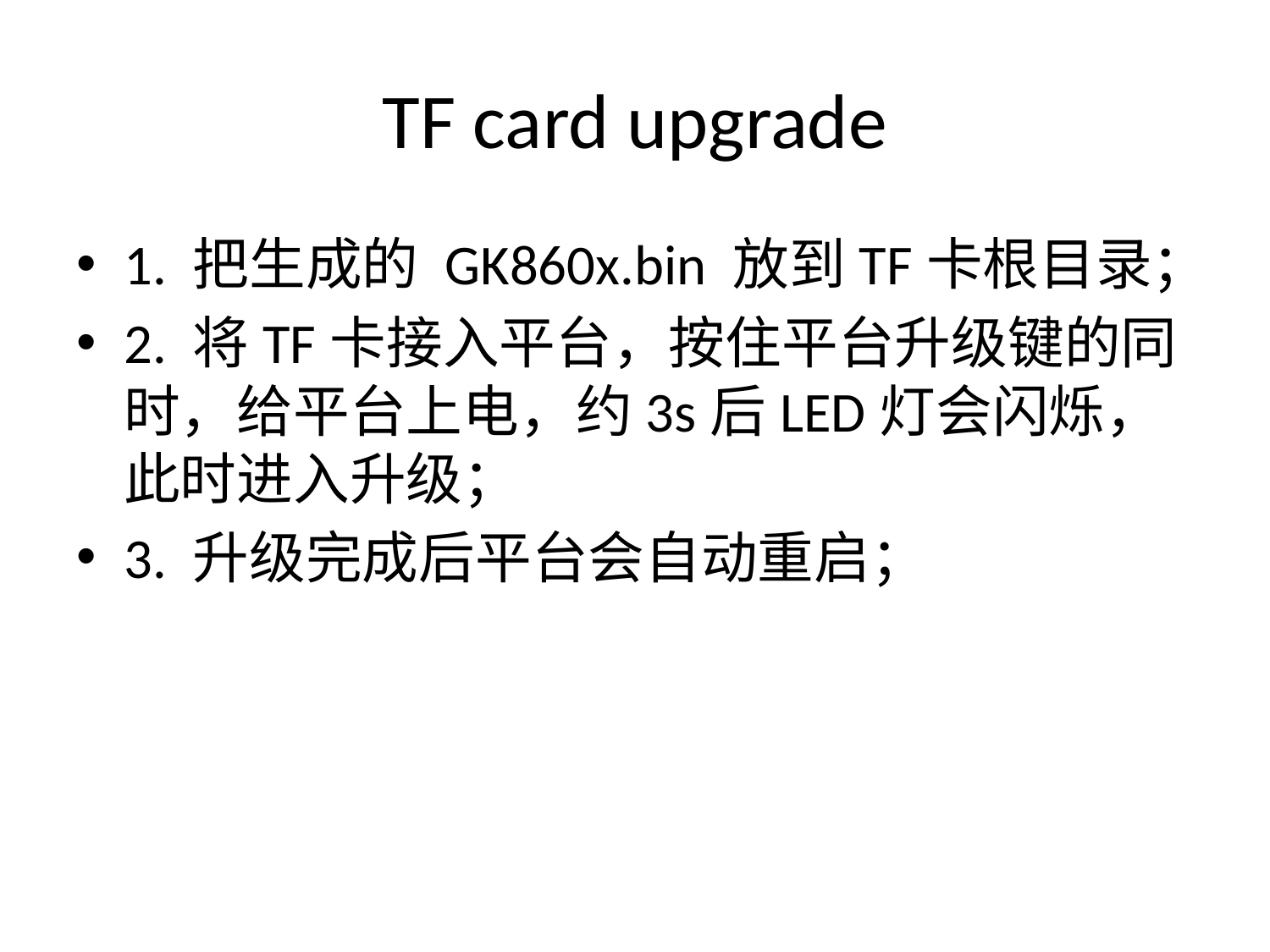

# TF card upgrade
1. 把生成的 GK860x.bin 放到TF卡根目录；
2. 将TF卡接入平台，按住平台升级键的同时，给平台上电，约3s后LED灯会闪烁，此时进入升级；
3. 升级完成后平台会自动重启；